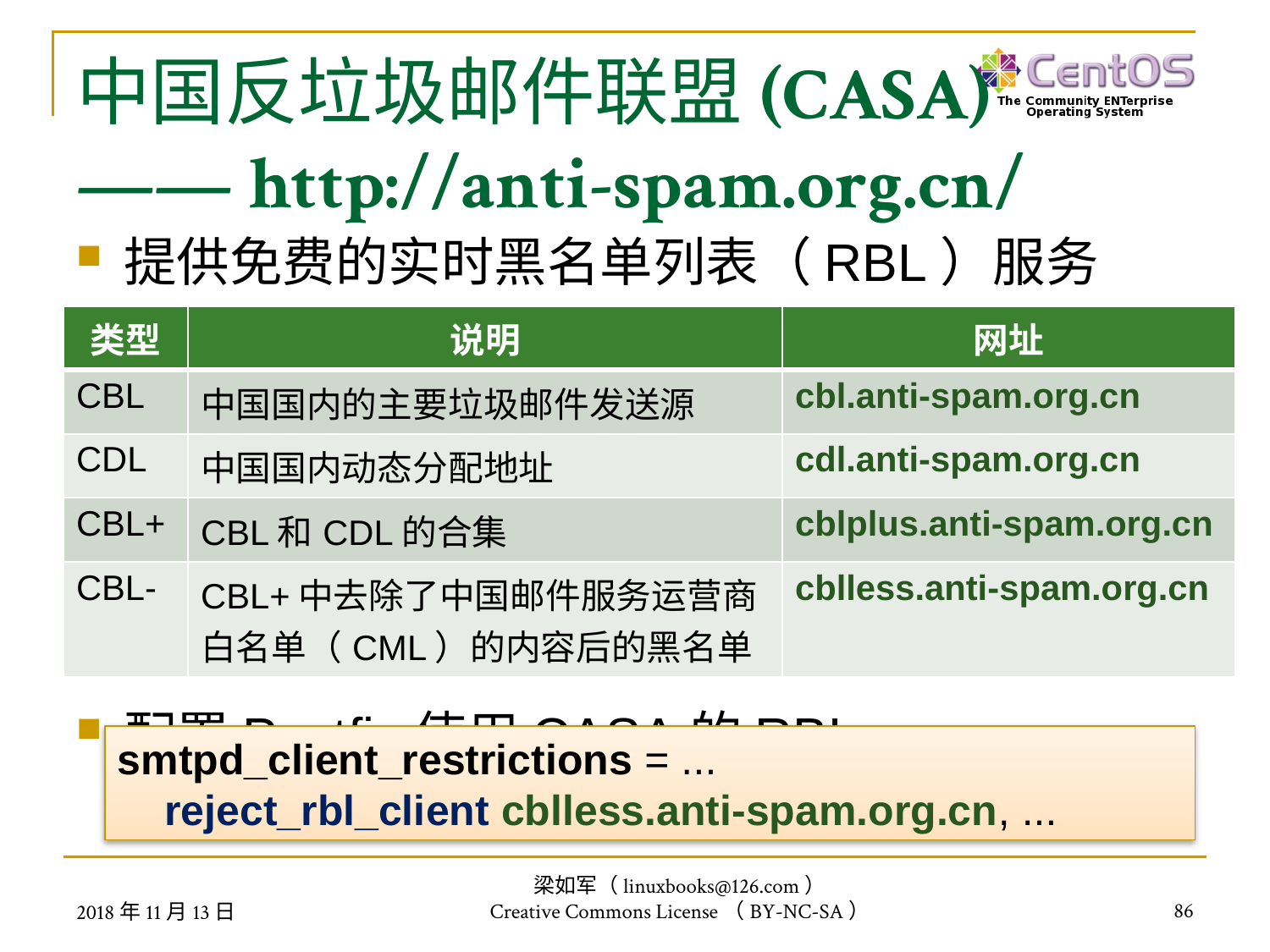

# 中国反垃圾邮件联盟(CASA) —— http://anti-spam.org.cn/
提供免费的实时黑名单列表（RBL）服务

配置Postfix使用CASA的RBL
| 类型 | 说明 | 网址 |
| --- | --- | --- |
| CBL | 中国国内的主要垃圾邮件发送源 | cbl.anti-spam.org.cn |
| CDL | 中国国内动态分配地址 | cdl.anti-spam.org.cn |
| CBL+ | CBL和CDL的合集 | cblplus.anti-spam.org.cn |
| CBL- | CBL+中去除了中国邮件服务运营商白名单（CML）的内容后的黑名单 | cblless.anti-spam.org.cn |
smtpd_client_restrictions = ...
    reject_rbl_client cblless.anti-spam.org.cn, ...
梁如军（linuxbooks@126.com）
Creative Commons License（BY-NC-SA）
2018年11月13日
86